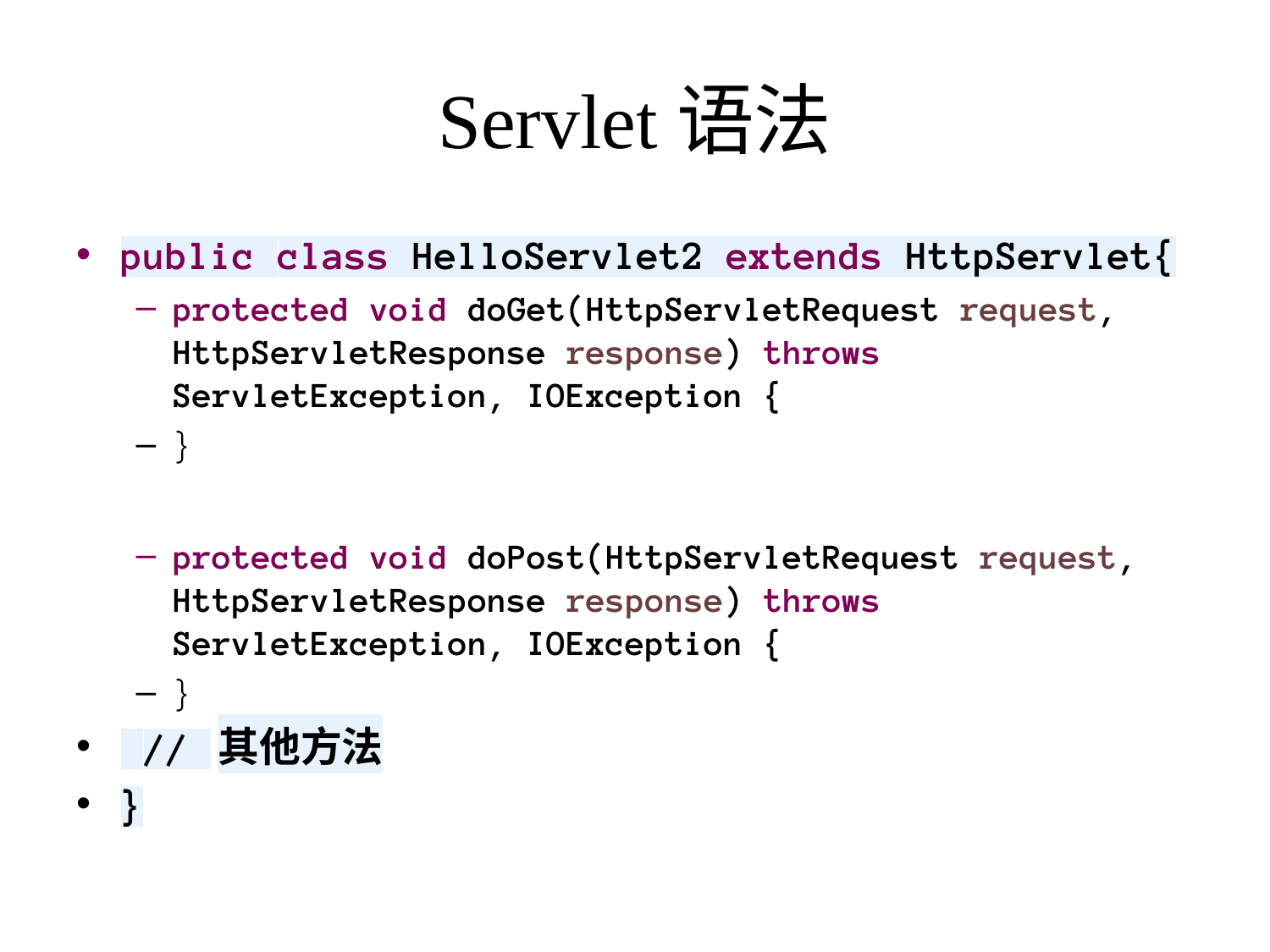

# Servlet语法
public class HelloServlet2 extends HttpServlet{
protected void doGet(HttpServletRequest request, HttpServletResponse response) throws ServletException, IOException {
}

protected void doPost(HttpServletRequest request, HttpServletResponse response) throws ServletException, IOException {
}
 // 其他方法
}